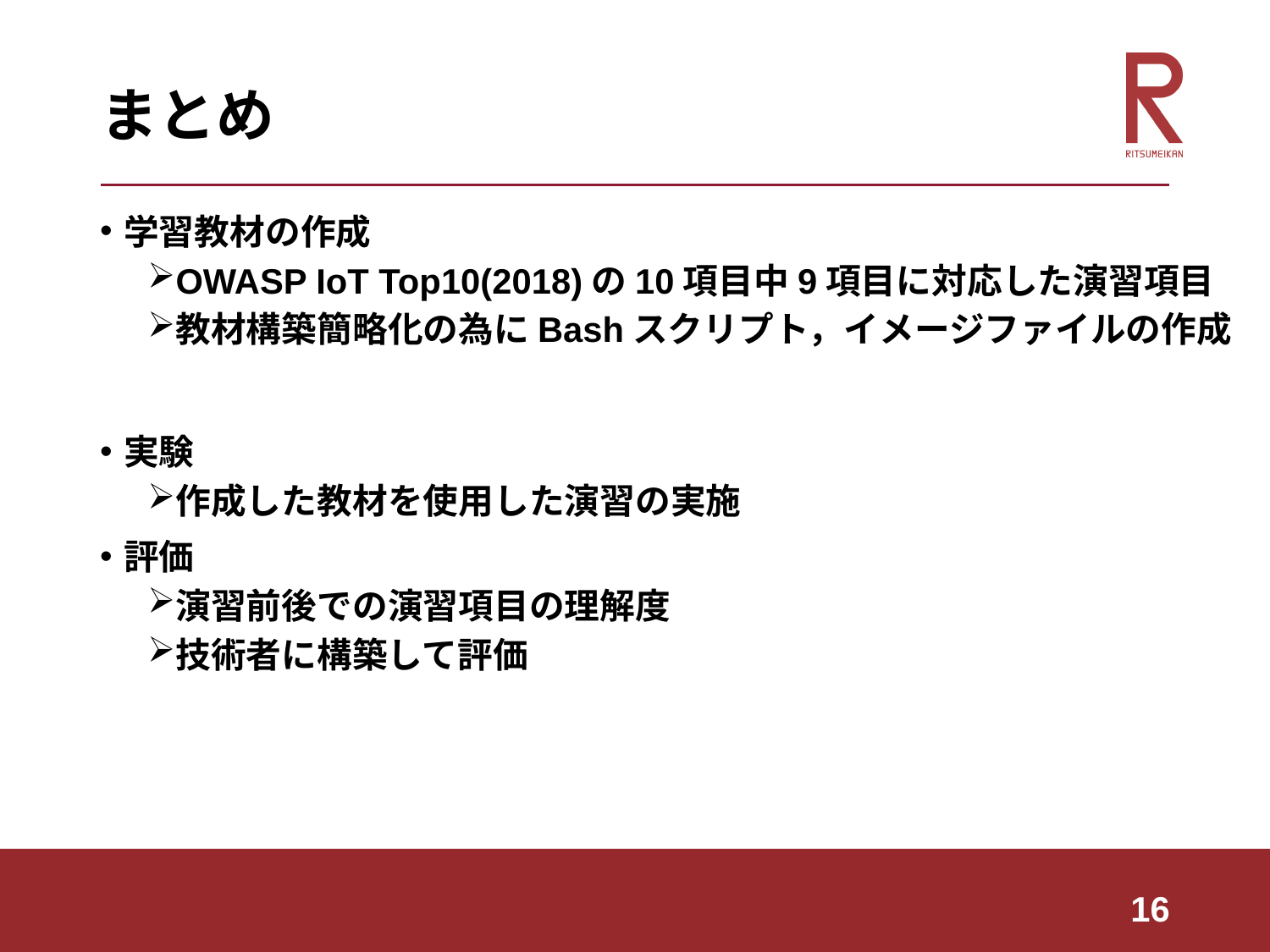

# まとめ
学習教材の作成
OWASP IoT Top10(2018)の10項目中9項目に対応した演習項目
教材構築簡略化の為にBashスクリプト，イメージファイルの作成

実験
作成した教材を使用した演習の実施
評価
演習前後での演習項目の理解度
技術者に構築して評価
16